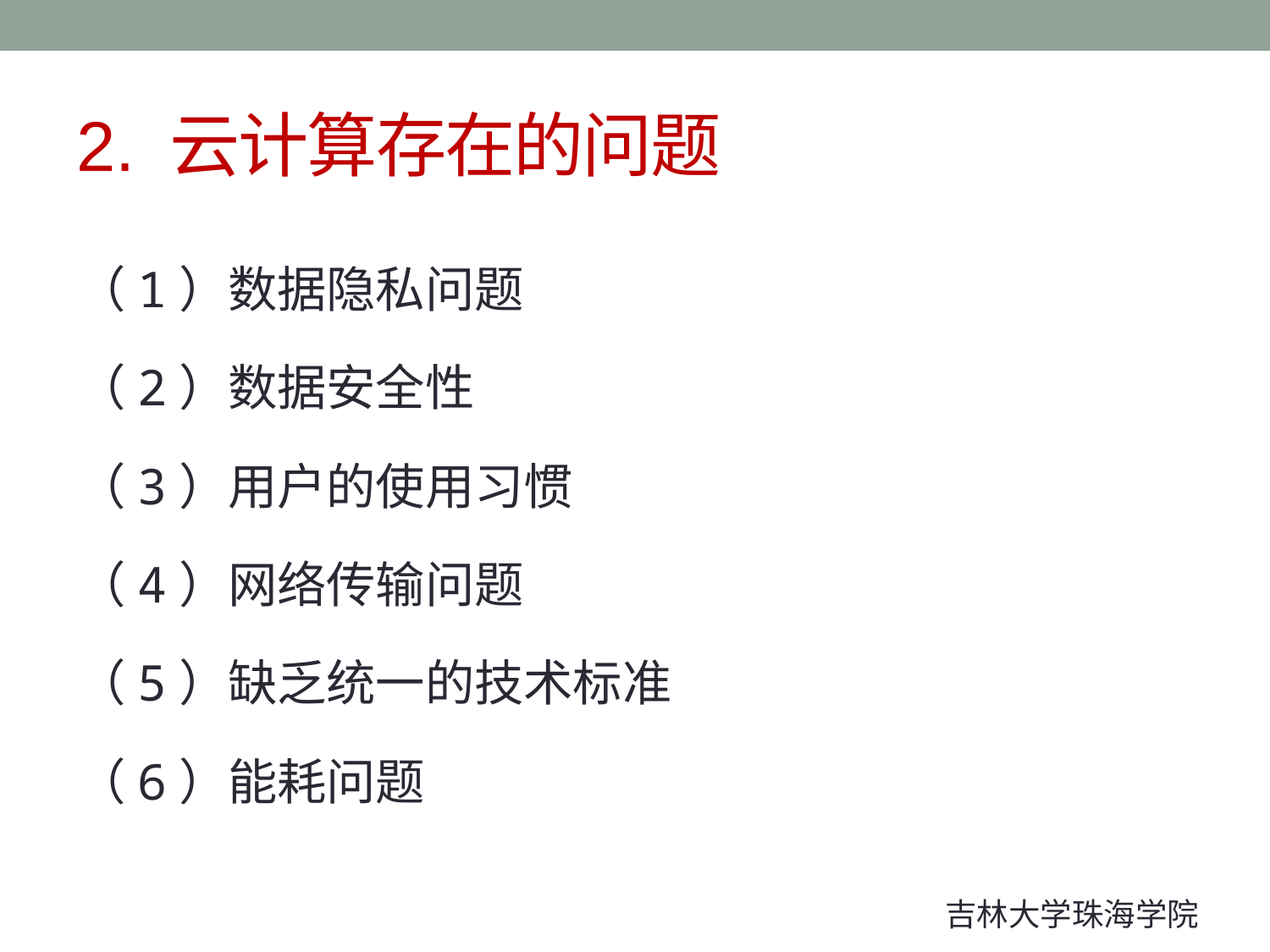

# 2. 云计算存在的问题
（1）数据隐私问题
（2）数据安全性
（3）用户的使用习惯
（4）网络传输问题
（5）缺乏统一的技术标准
（6）能耗问题